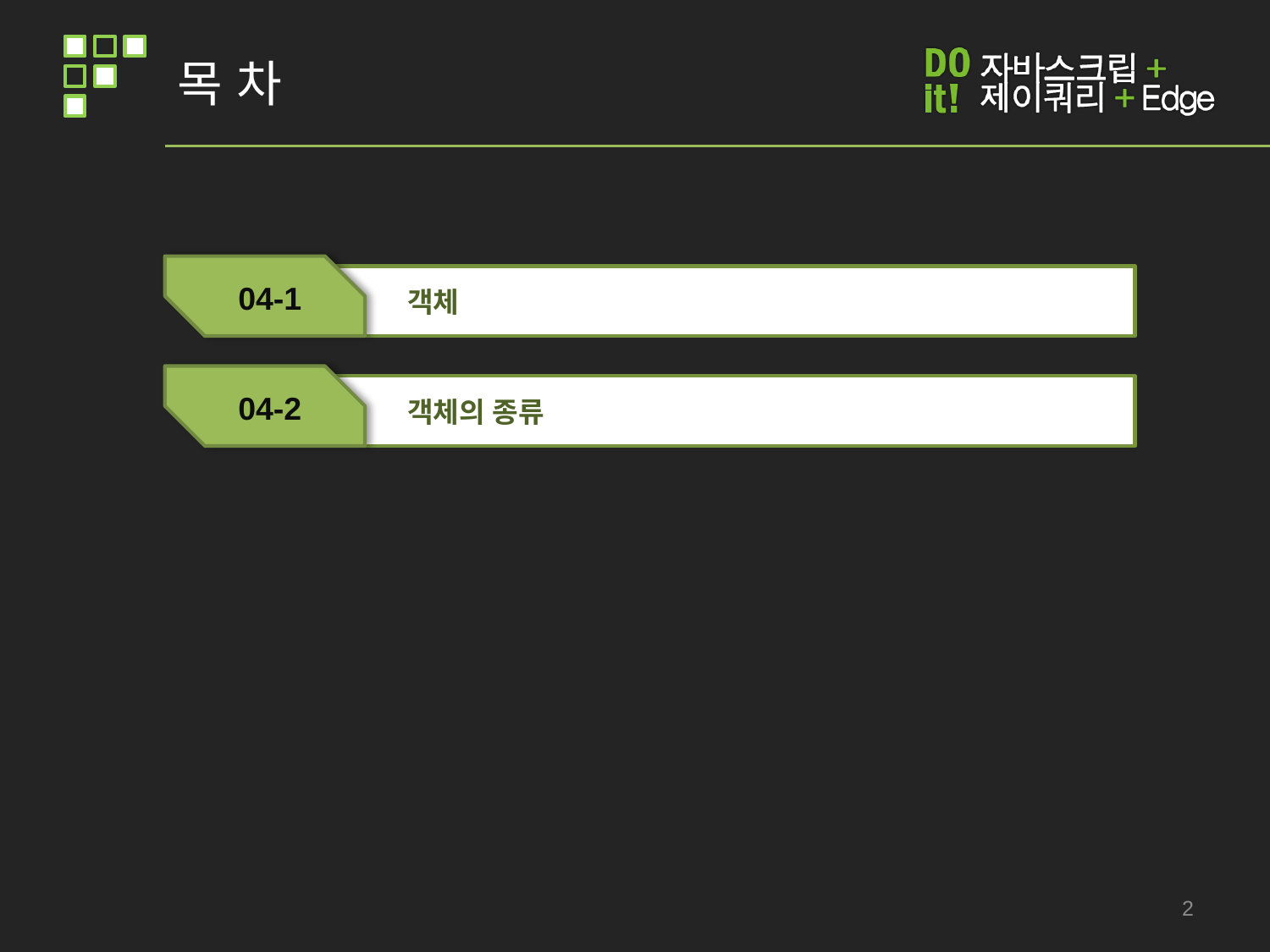

# 목 차
04-1
객체
04-2
객체의 종류

04-3
브라우저 객체 모델(BOM)
04-4
문서 객체 모델(DOM)
2